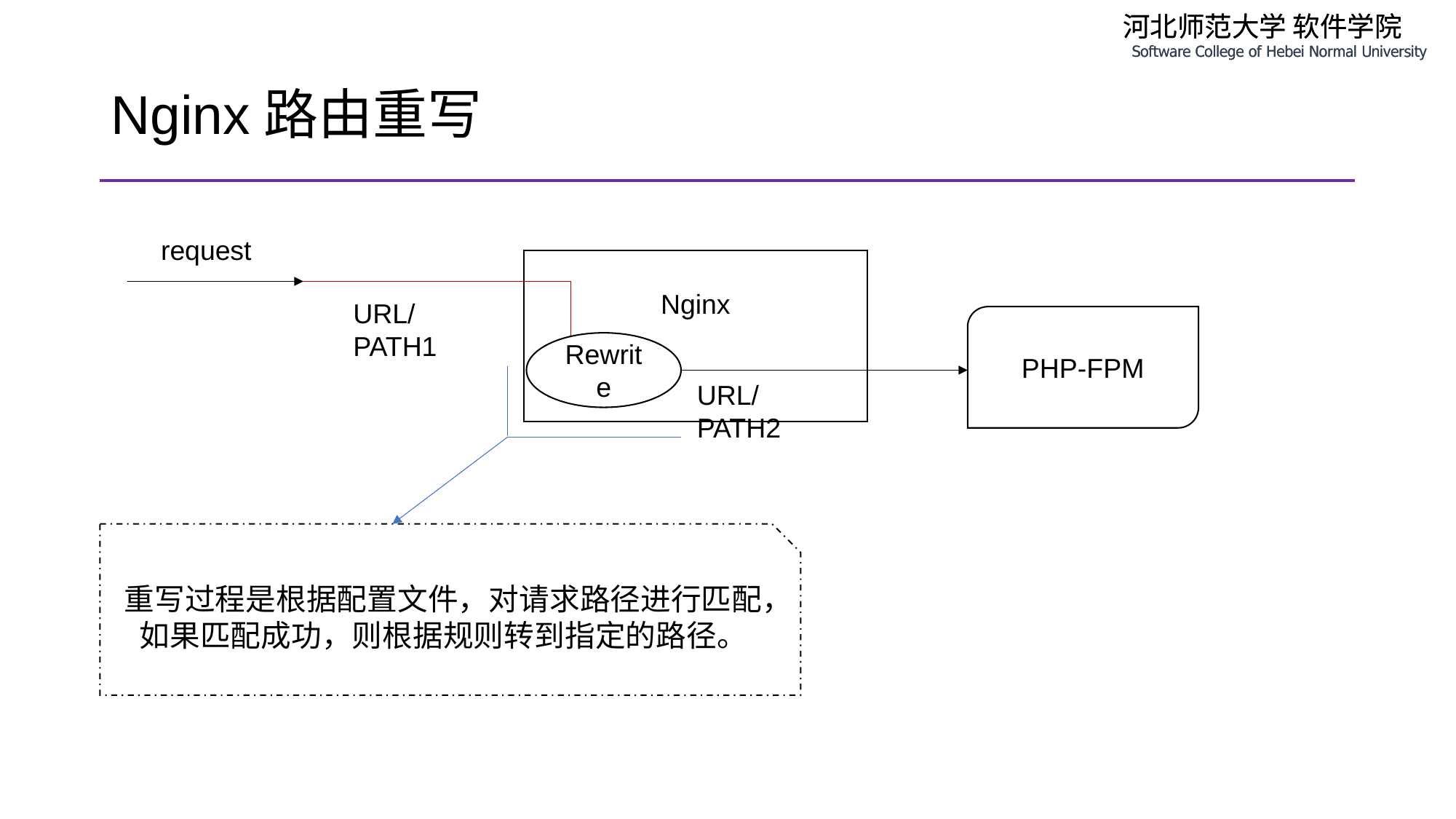

# Nginx路由重写
request
Nginx

URL/PATH1
PHP-FPM
Rewrite
URL/PATH2
重写过程是根据配置文件，对请求路径进行匹配，如果匹配成功，则根据规则转到指定的路径。